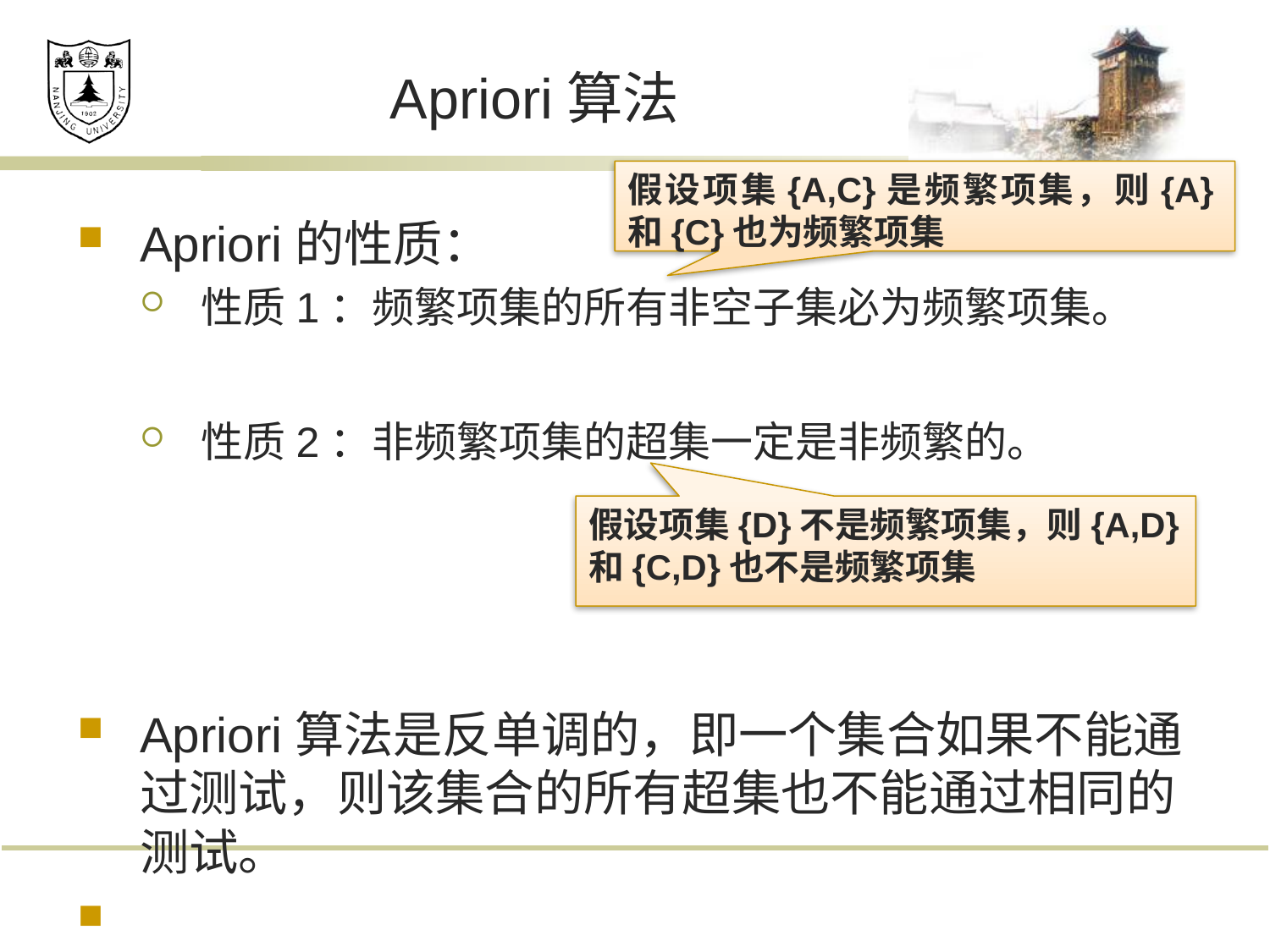

# Apriori算法
假设项集{A,C}是频繁项集，则{A}和{C}也为频繁项集
Apriori的性质：
性质1：频繁项集的所有非空子集必为频繁项集。

性质2：非频繁项集的超集一定是非频繁的。

Apriori算法是反单调的，即一个集合如果不能通过测试，则该集合的所有超集也不能通过相同的测试。

假设项集{D}不是频繁项集，则{A,D}和{C,D}也不是频繁项集